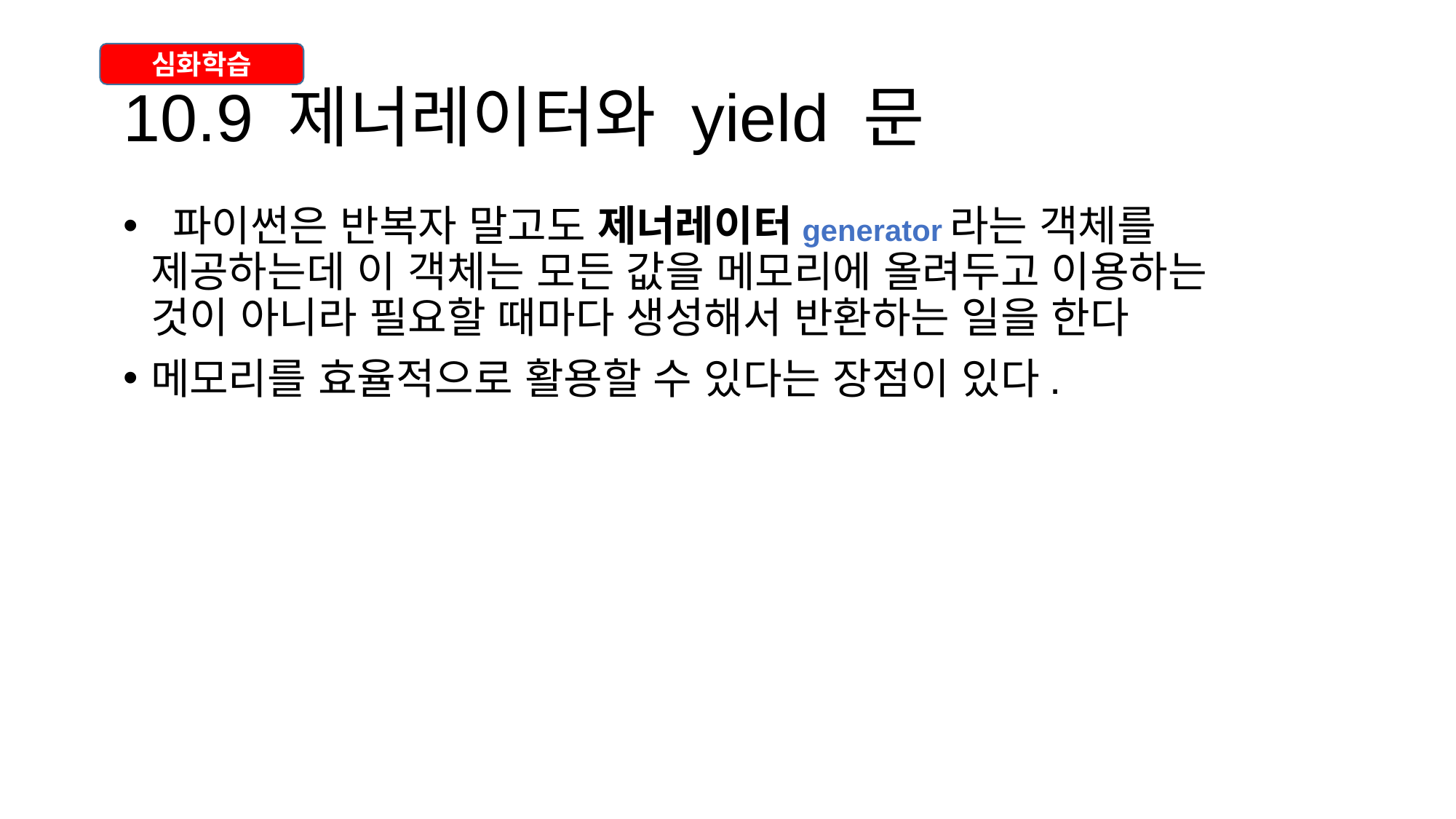

# 10.9 제너레이터와 yield 문
심화학습
 파이썬은 반복자 말고도 제너레이터generator라는 객체를 제공하는데 이 객체는 모든 값을 메모리에 올려두고 이용하는 것이 아니라 필요할 때마다 생성해서 반환하는 일을 한다
메모리를 효율적으로 활용할 수 있다는 장점이 있다.